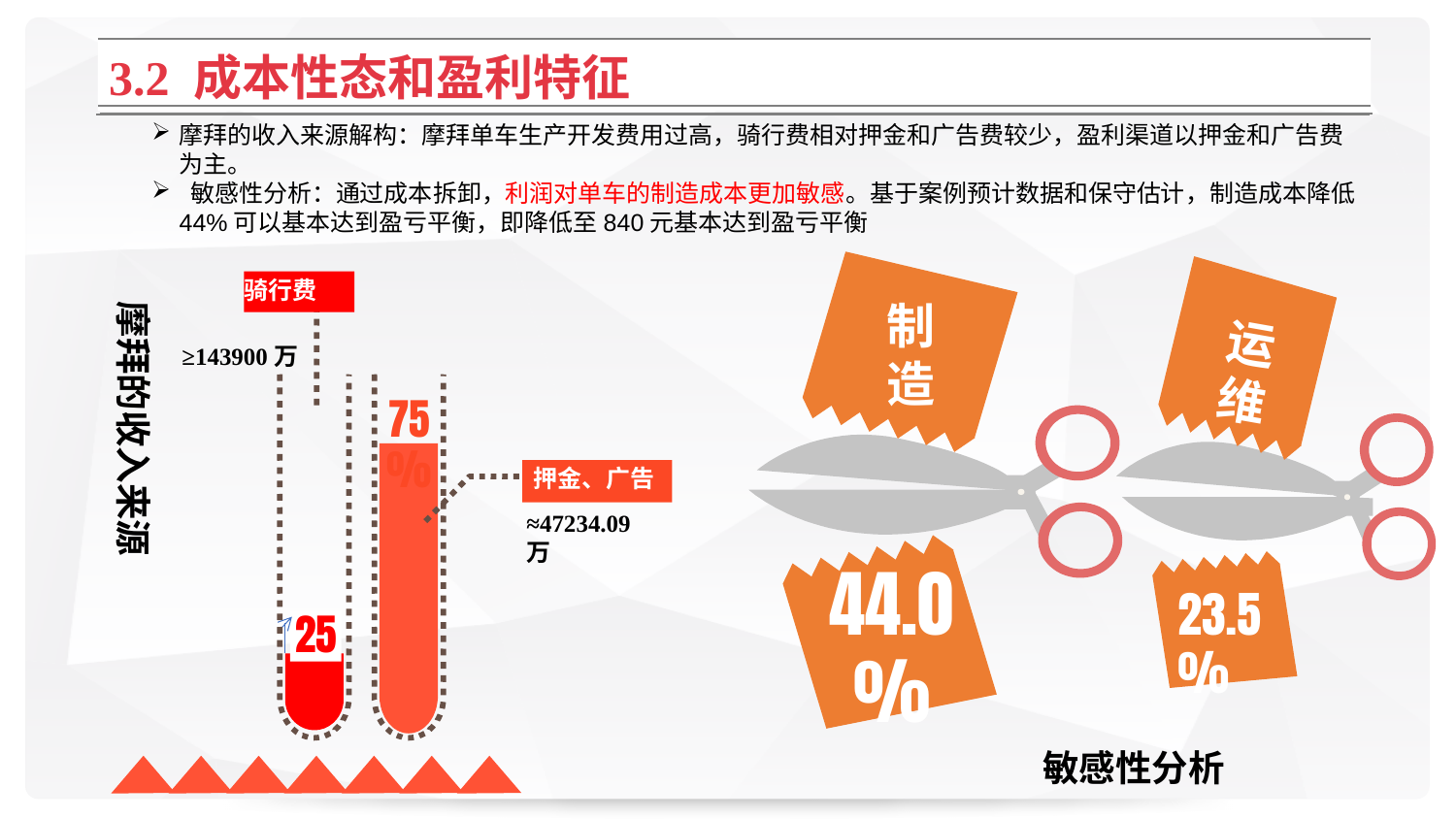

3.1 成本性态和盈利特征
3.2 成本性态和盈利特征
摩拜的收入来源解构：摩拜单车生产开发费用过高，骑行费相对押金和广告费较少，盈利渠道以押金和广告费为主。
 敏感性分析：通过成本拆卸，利润对单车的制造成本更加敏感。基于案例预计数据和保守估计，制造成本降低44%可以基本达到盈亏平衡，即降低至840元基本达到盈亏平衡

制造

44.0%

运维

23.5%
                        敏感性分析

骑行费

75%

押金、广告

25

摩拜的收入来源
 ≥143900万

    ≈47234.09万